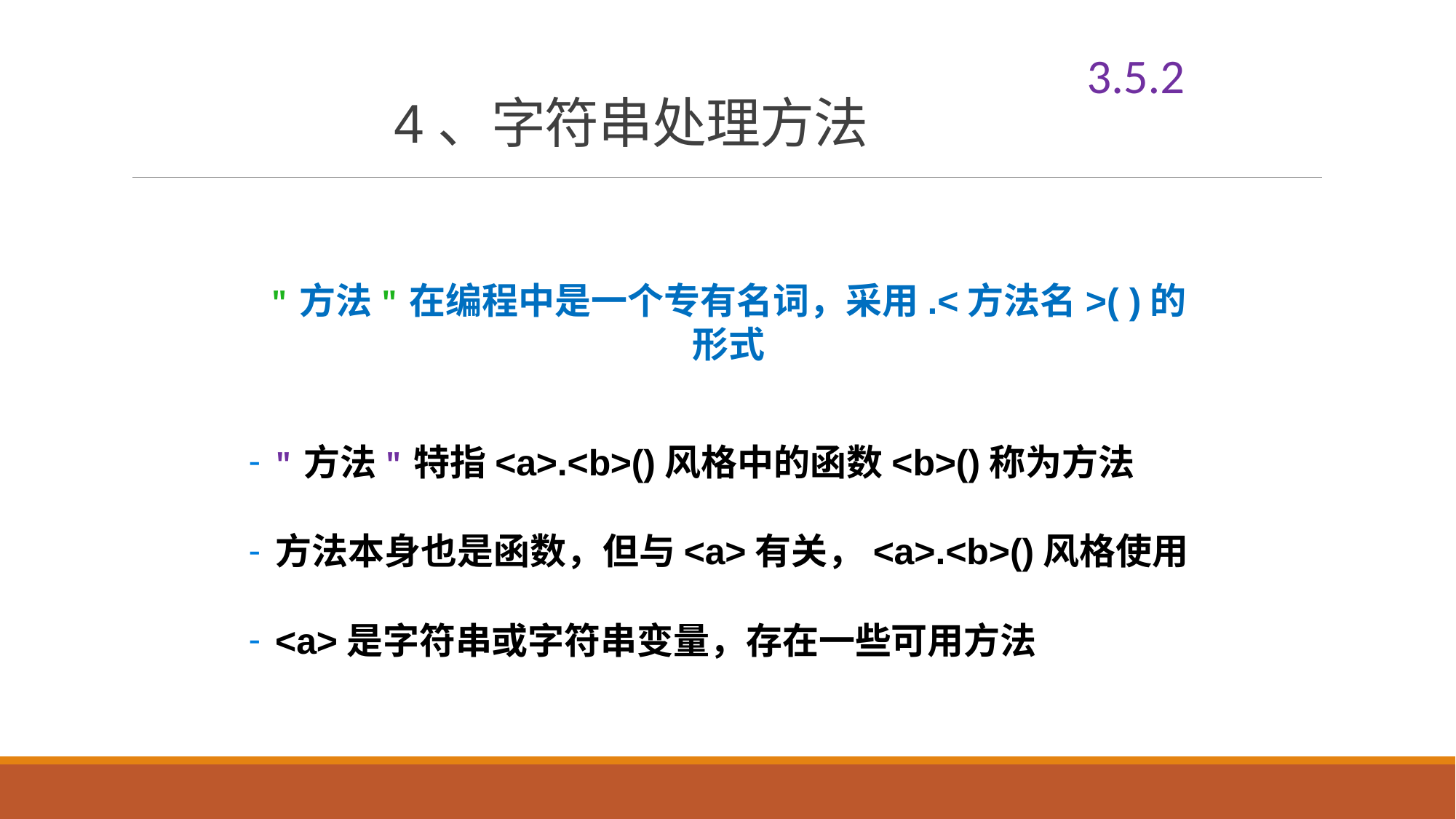

3.5.2
# 4、字符串处理方法
"方法"在编程中是一个专有名词，采用.<方法名>( )的形式

"方法"特指<a>.<b>()风格中的函数<b>()称为方法

方法本身也是函数，但与<a>有关，<a>.<b>()风格使用

<a>是字符串或字符串变量，存在一些可用方法